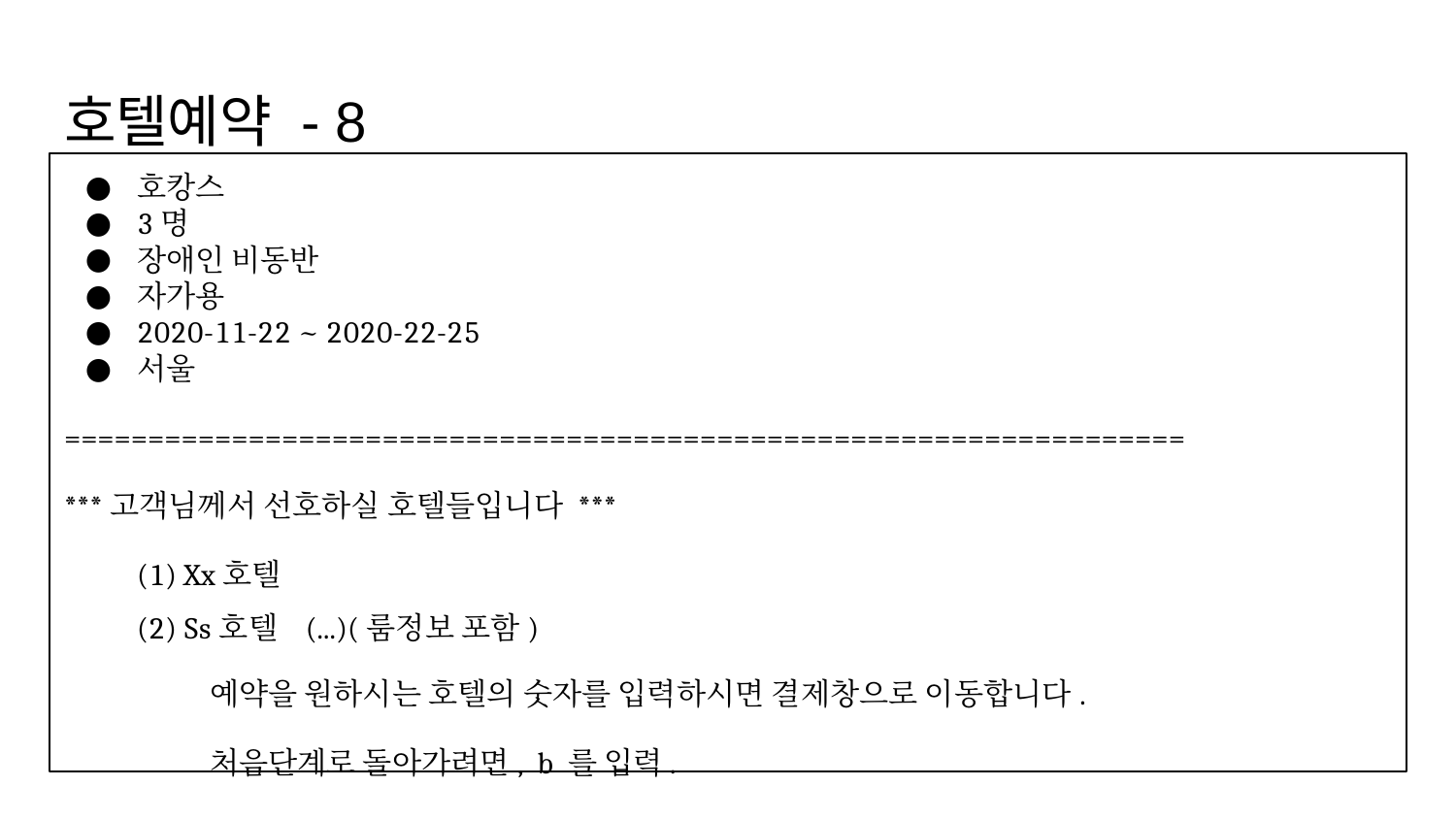

# 호텔예약 - 8
호캉스
3명
장애인 비동반
자가용
2020-11-22 ~ 2020-22-25
서울
===================================================================
***고객님께서 선호하실 호텔들입니다 ***
(1) Xx호텔
(2) Ss호텔   (...)(룸정보 포함)
 	예약을 원하시는 호텔의 숫자를 입력하시면 결제창으로 이동합니다.
	처음단계로 돌아가려면,  b 를 입력.